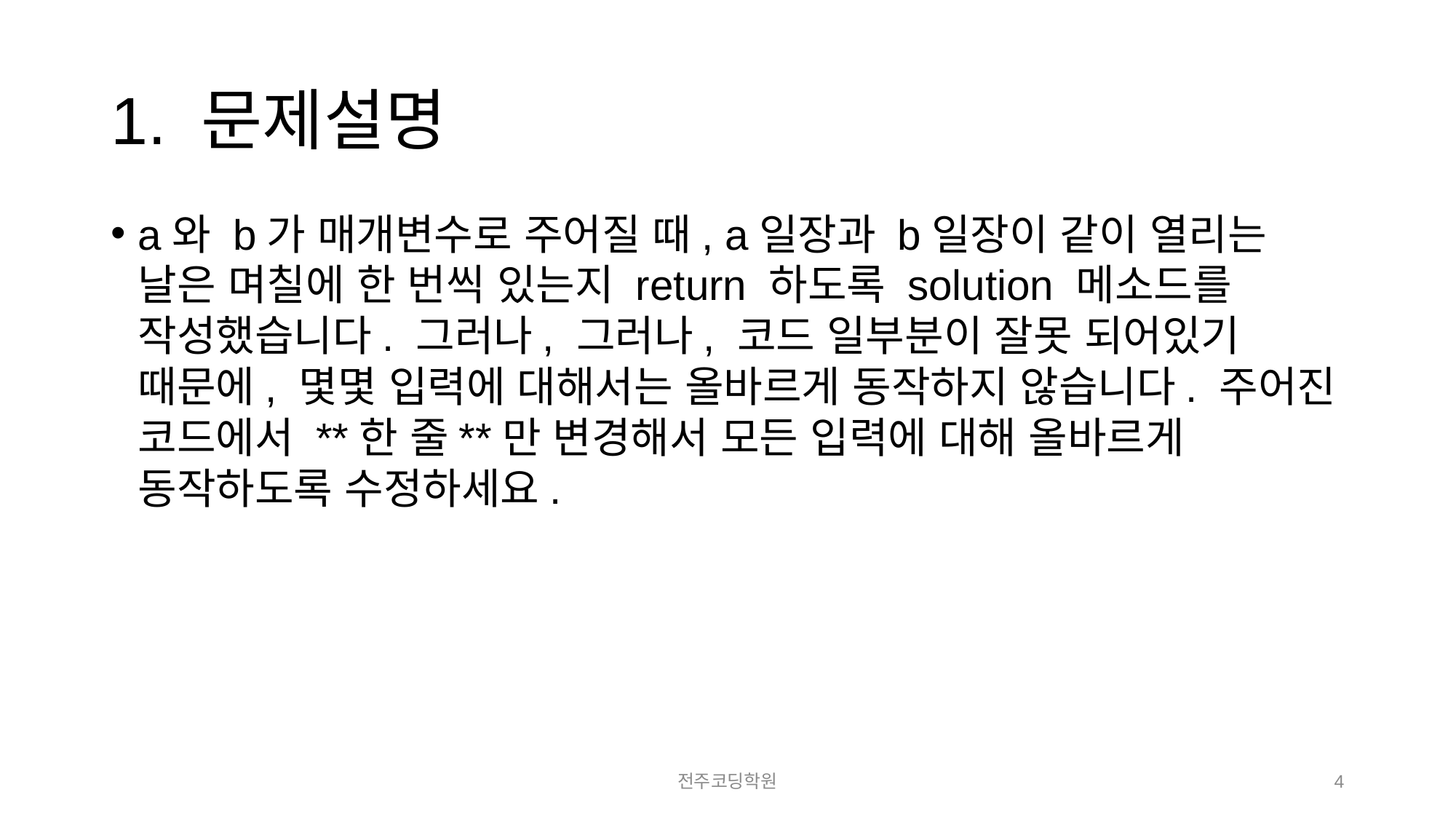

# 1. 문제설명
a와 b가 매개변수로 주어질 때, a일장과 b일장이 같이 열리는 날은 며칠에 한 번씩 있는지 return 하도록 solution 메소드를 작성했습니다. 그러나, 그러나, 코드 일부분이 잘못 되어있기 때문에, 몇몇 입력에 대해서는 올바르게 동작하지 않습니다. 주어진 코드에서 **한 줄**만 변경해서 모든 입력에 대해 올바르게 동작하도록 수정하세요.
전주코딩학원
4